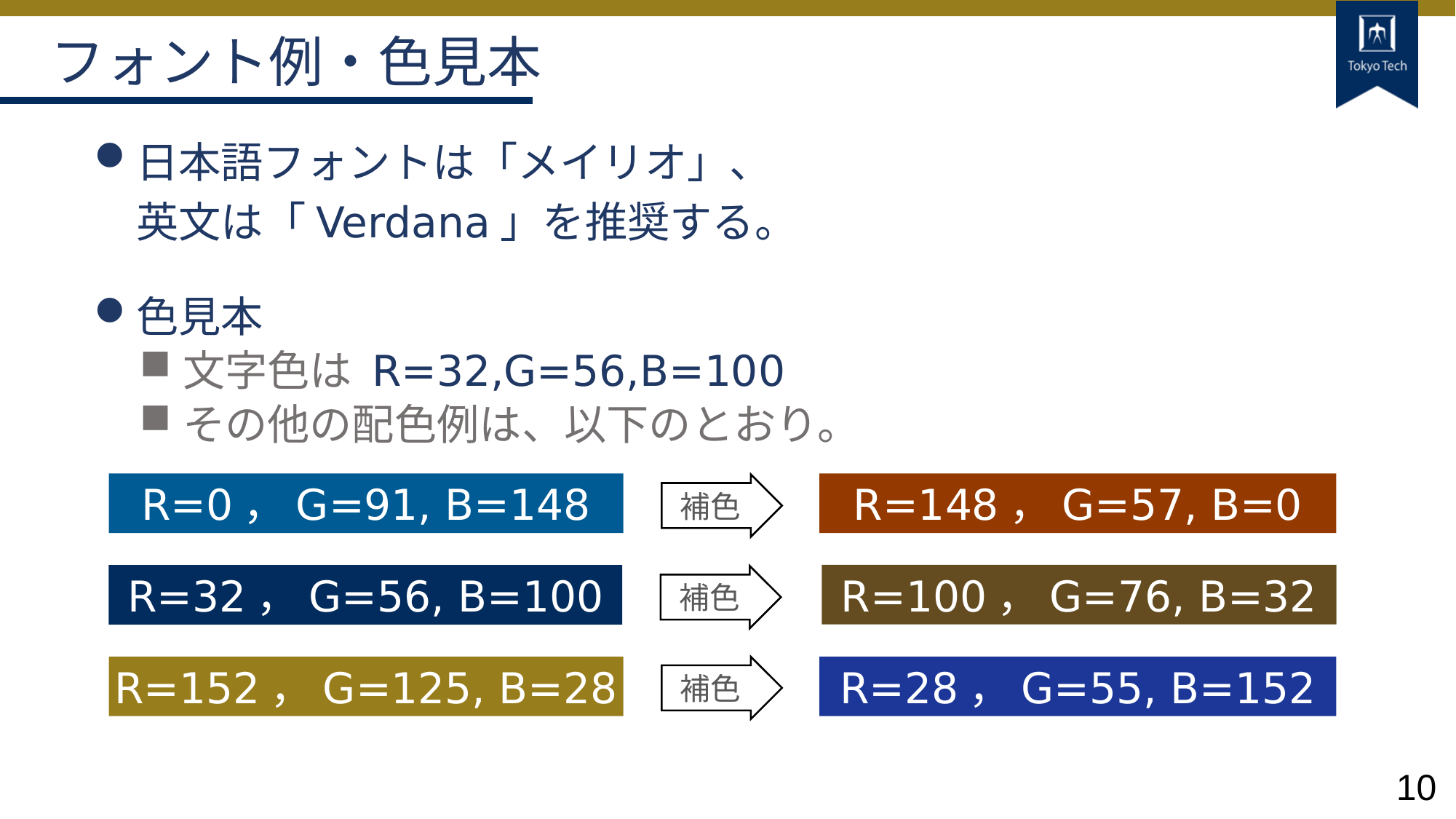

# フォント例・色見本
日本語フォントは「メイリオ」、
　英文は「Verdana」を推奨する。
色見本
文字色は R=32,G=56,B=100
その他の配色例は、以下のとおり。

R=0，G=91, B=148
R=148，G=57, B=0
補色
R=100，G=76, B=32
R=32，G=56, B=100
補色
R=152，G=125, B=28
R=28，G=55, B=152
補色